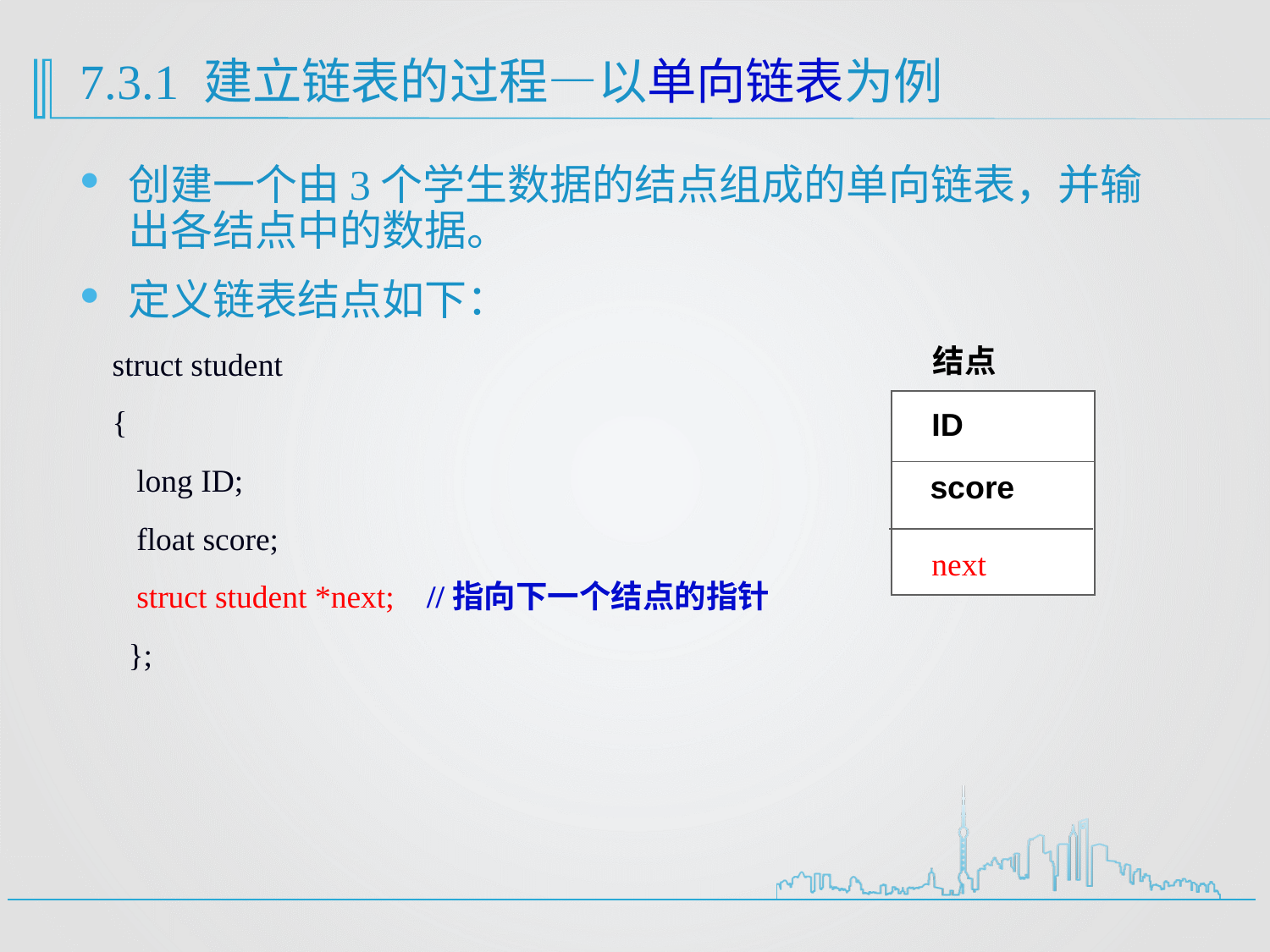

# 7.3.1 建立链表的过程—以单向链表为例
创建一个由3个学生数据的结点组成的单向链表，并输出各结点中的数据。
定义链表结点如下：
    struct student
    {
       long ID;
       float score;
       struct student *next;    //指向下一个结点的指针
      };

   结点

  ID
  score
  next